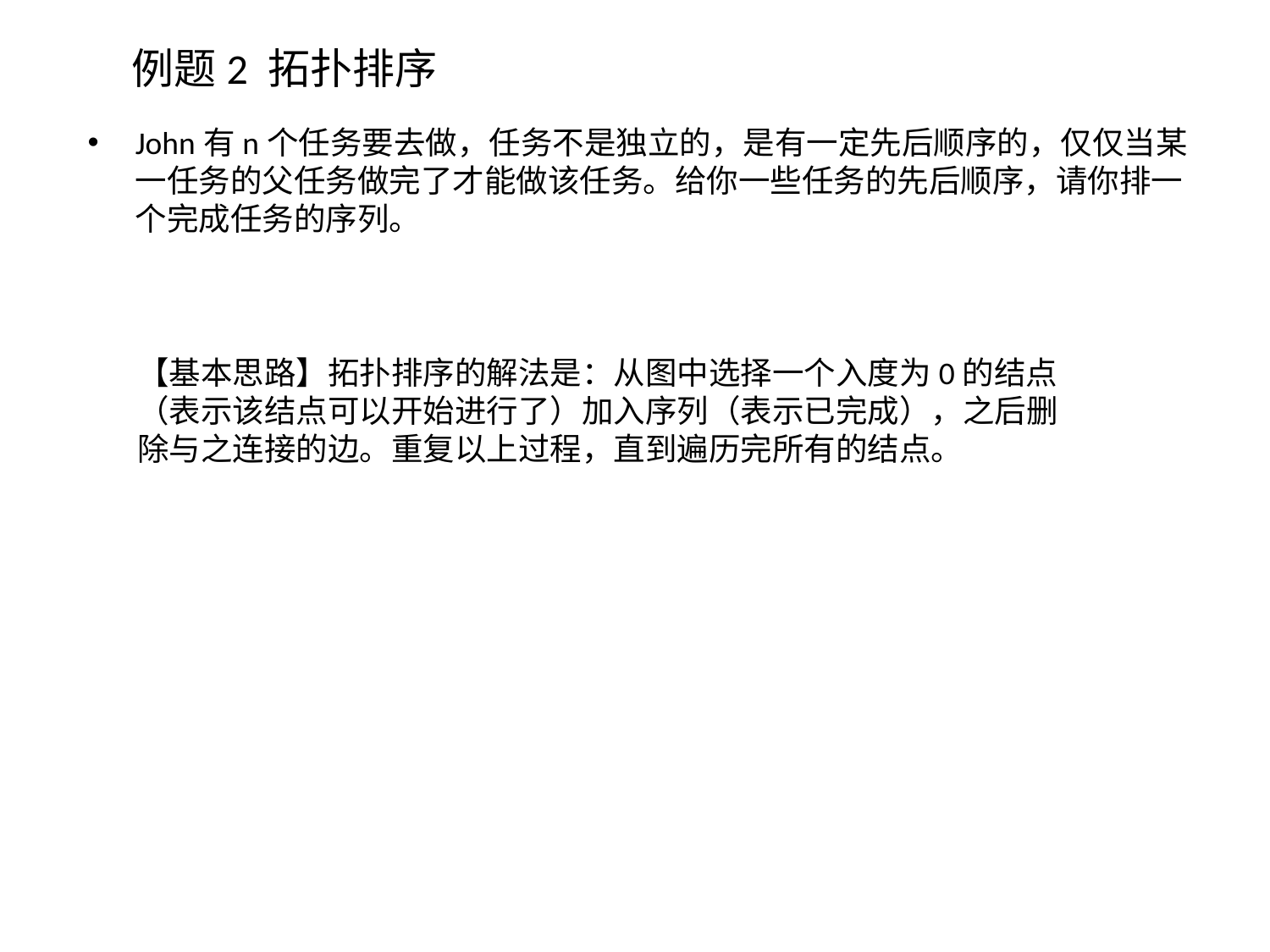

# 例题2 拓扑排序
John有n个任务要去做，任务不是独立的，是有一定先后顺序的，仅仅当某一任务的父任务做完了才能做该任务。给你一些任务的先后顺序，请你排一个完成任务的序列。
【基本思路】拓扑排序的解法是：从图中选择一个入度为0的结点（表示该结点可以开始进行了）加入序列（表示已完成），之后删除与之连接的边。重复以上过程，直到遍历完所有的结点。